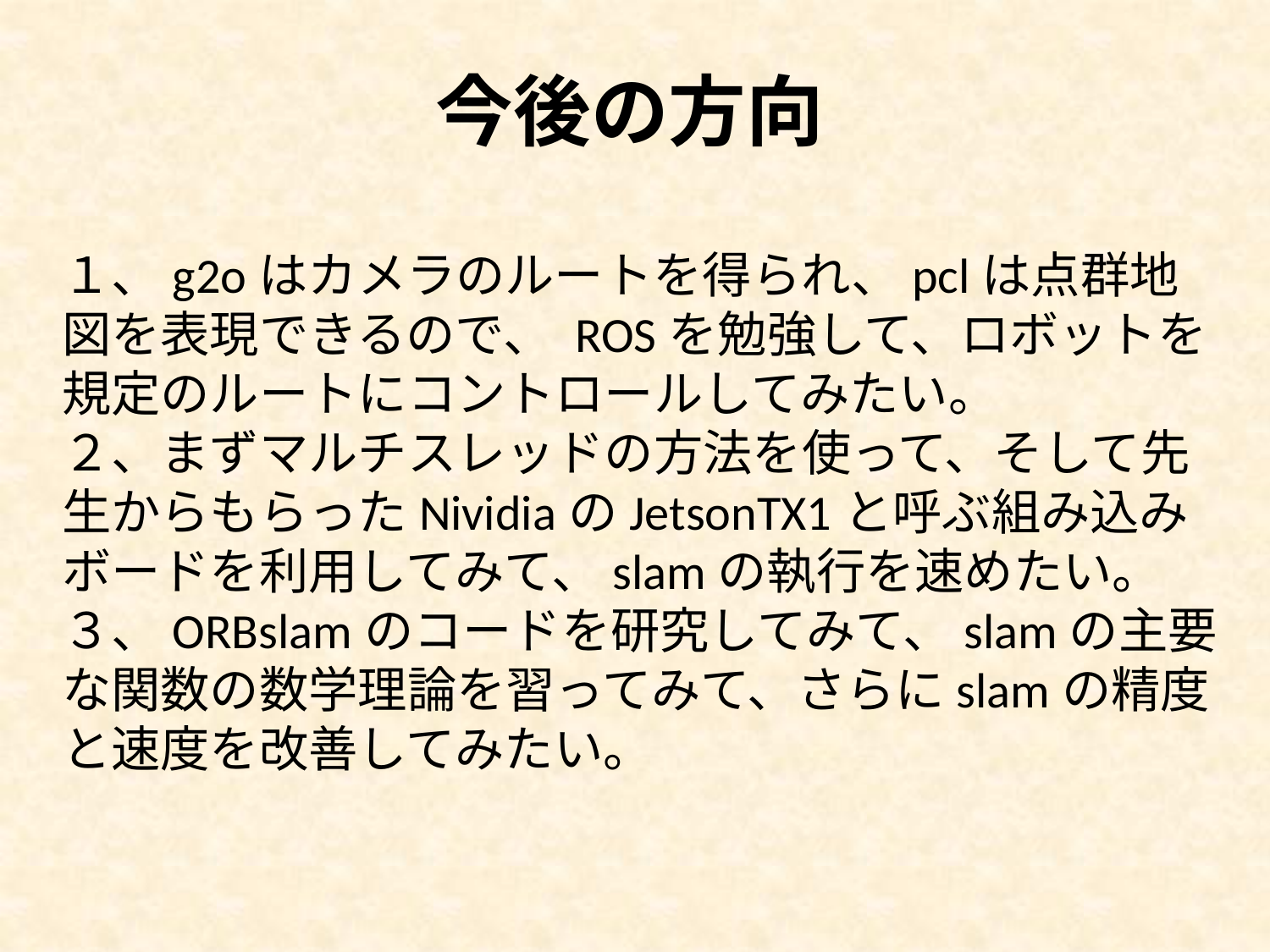

今後の方向
１、g2oはカメラのルートを得られ、pclは点群地図を表現できるので、 ROSを勉強して、ロボットを規定のルートにコントロールしてみたい。
２、まずマルチスレッドの方法を使って、そして先生からもらったNividiaのJetsonTX1と呼ぶ組み込みボードを利用してみて、slamの執行を速めたい。
３、ORBslamのコードを研究してみて、slamの主要な関数の数学理論を習ってみて、さらにslamの精度と速度を改善してみたい。